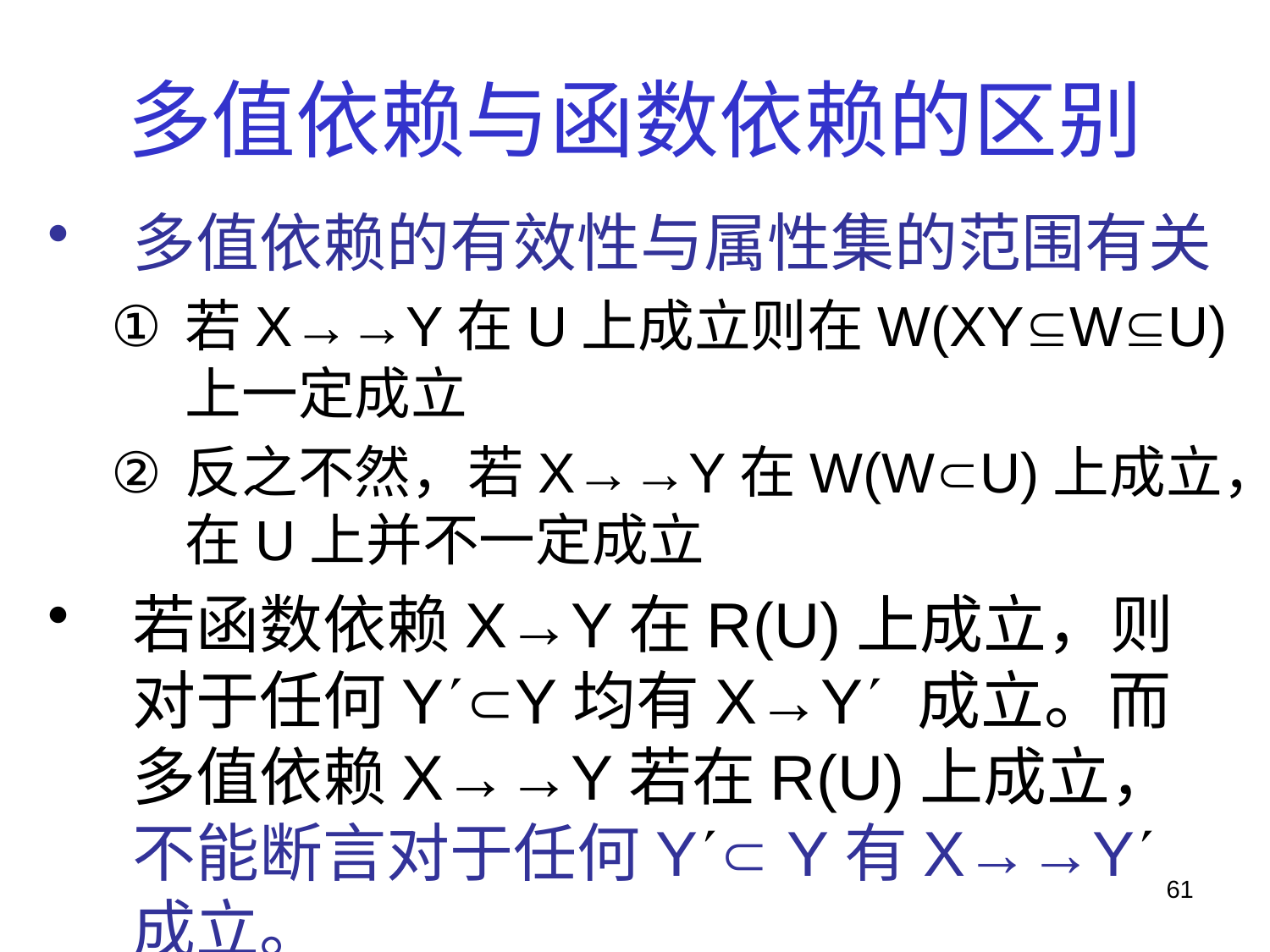

# 多值依赖与函数依赖的区别
多值依赖的有效性与属性集的范围有关
若X→→Y在U上成立则在W(XY⊆W⊆U)上一定成立
反之不然，若X→→Y在W(W⊂U)上成立，在U上并不一定成立
若函数依赖X→Y在R(U)上成立，则对于任何Y′⊂Y均有X→Y′ 成立。而多值依赖X→→Y若在R(U)上成立，不能断言对于任何Y′⊂ Y有X→→Y′成立。
61